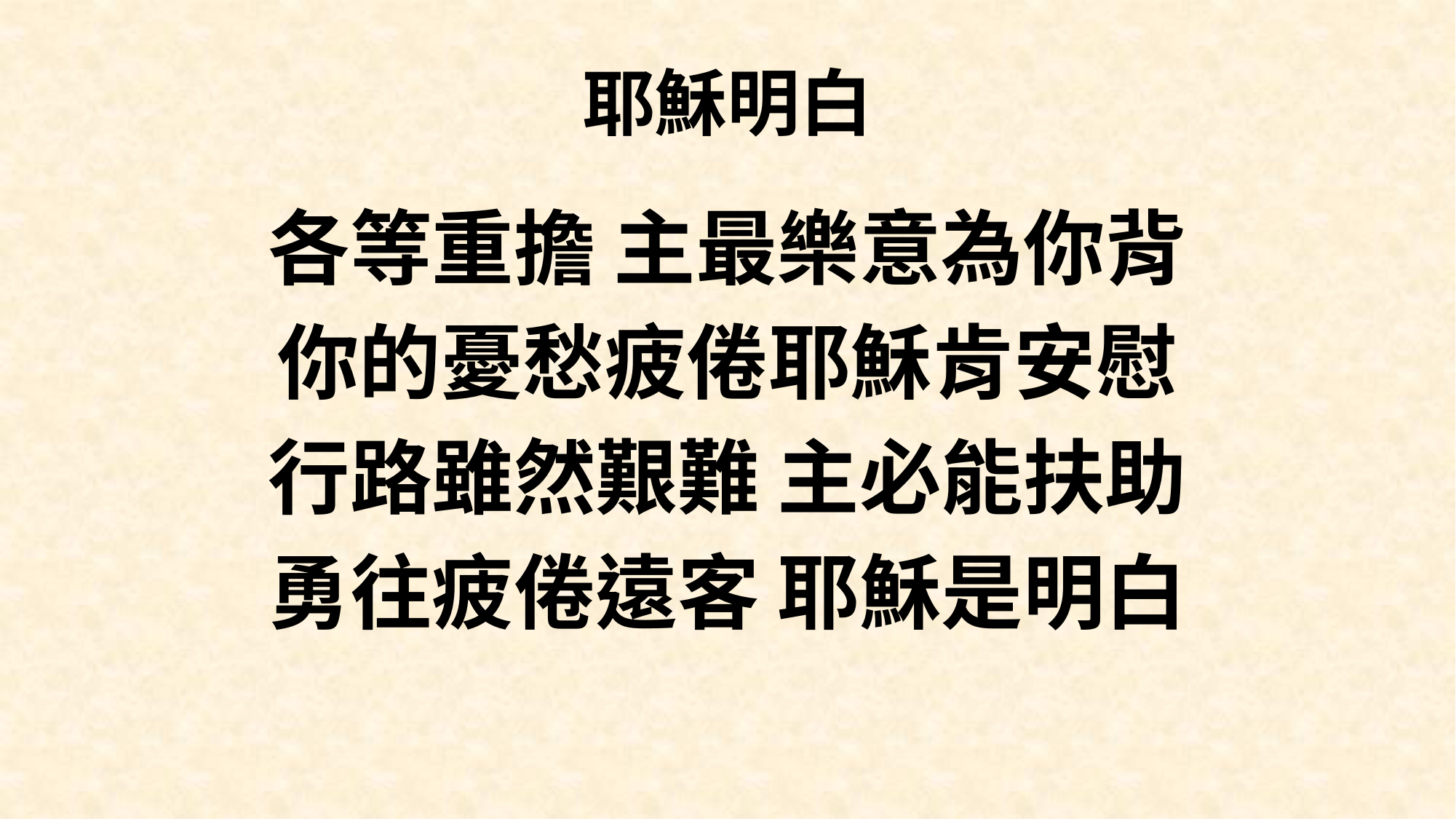

# 耶穌明白
各等重擔 主最樂意為你背
你的憂愁疲倦耶穌肯安慰
行路雖然艱難 主必能扶助
勇往疲倦遠客 耶穌是明白